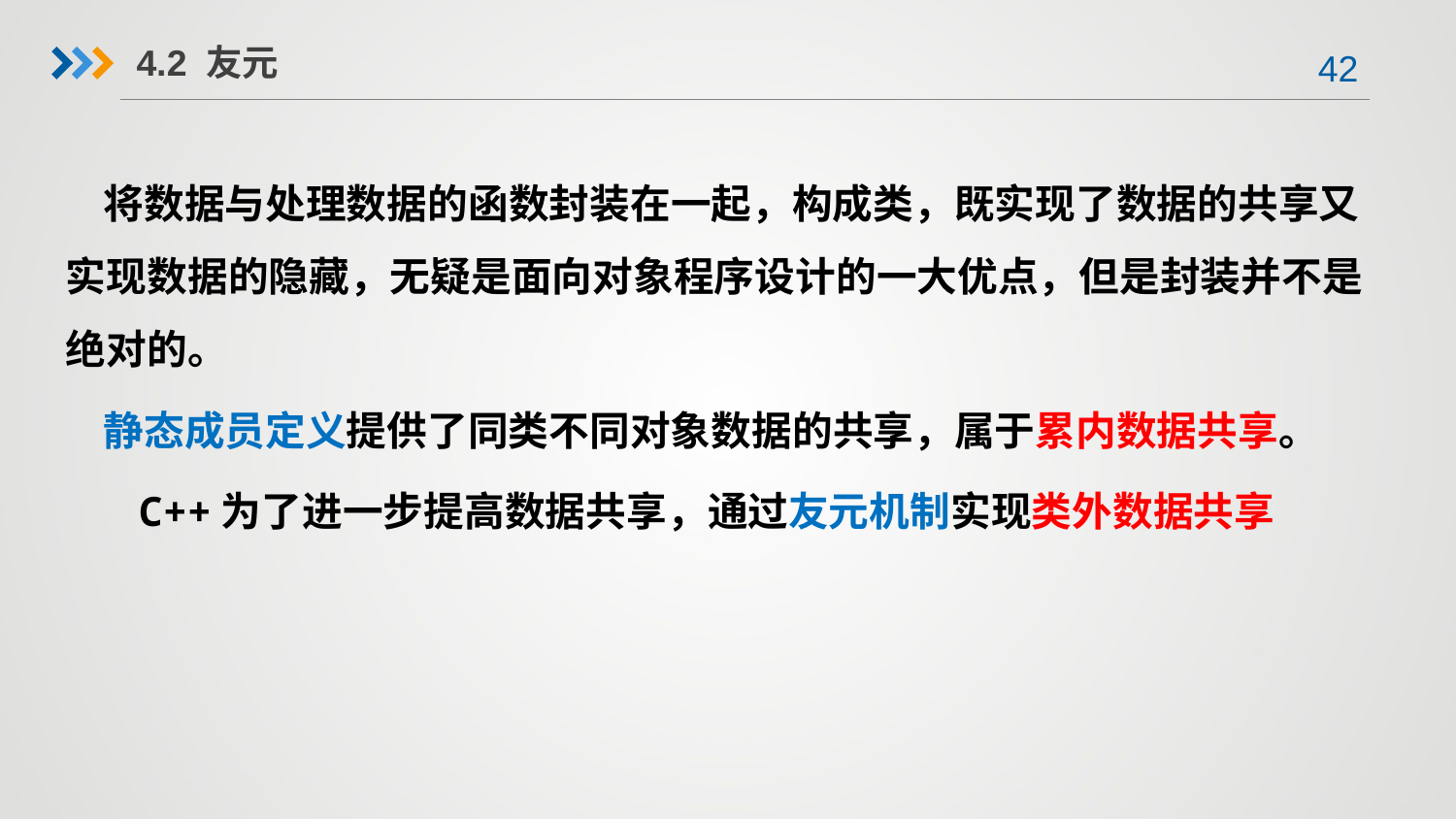

4.2 友元
   将数据与处理数据的函数封装在一起，构成类，既实现了数据的共享又实现数据的隐藏，无疑是面向对象程序设计的一大优点，但是封装并不是绝对的。
   静态成员定义提供了同类不同对象数据的共享，属于累内数据共享。
   C++为了进一步提高数据共享，通过友元机制实现类外数据共享